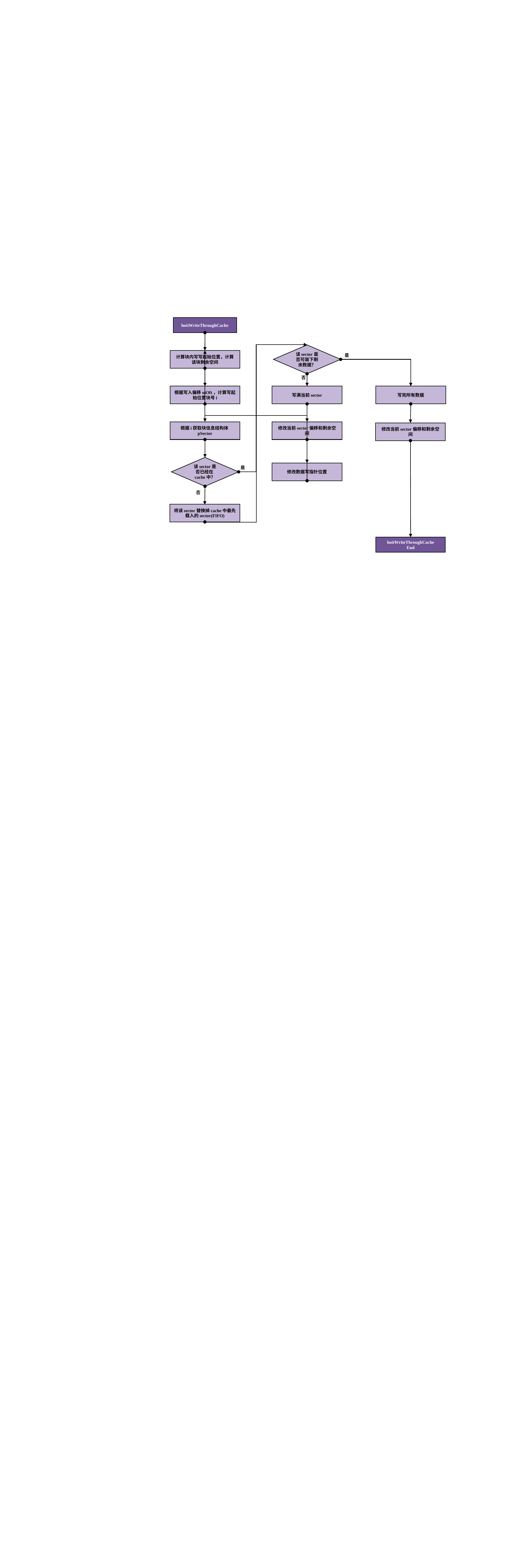

hoitWriteThroughCache
该sector是否可装下剩余数据？
计算块内写写起始位置，计算该块剩余空间
是
否
根据写入偏移uiOft，计算写起始位置块号i
写满当前sector
写完所有数据
根据i获取块信息结构体pSector
修改当前sector偏移和剩余空间
修改当前sector偏移和剩余空间
该sector是否已经在cache中？
是
修改数据写指针位置
否
将该sector替换掉cache中最先载入的sector(FIFO)
hoitWriteThroughCache
End